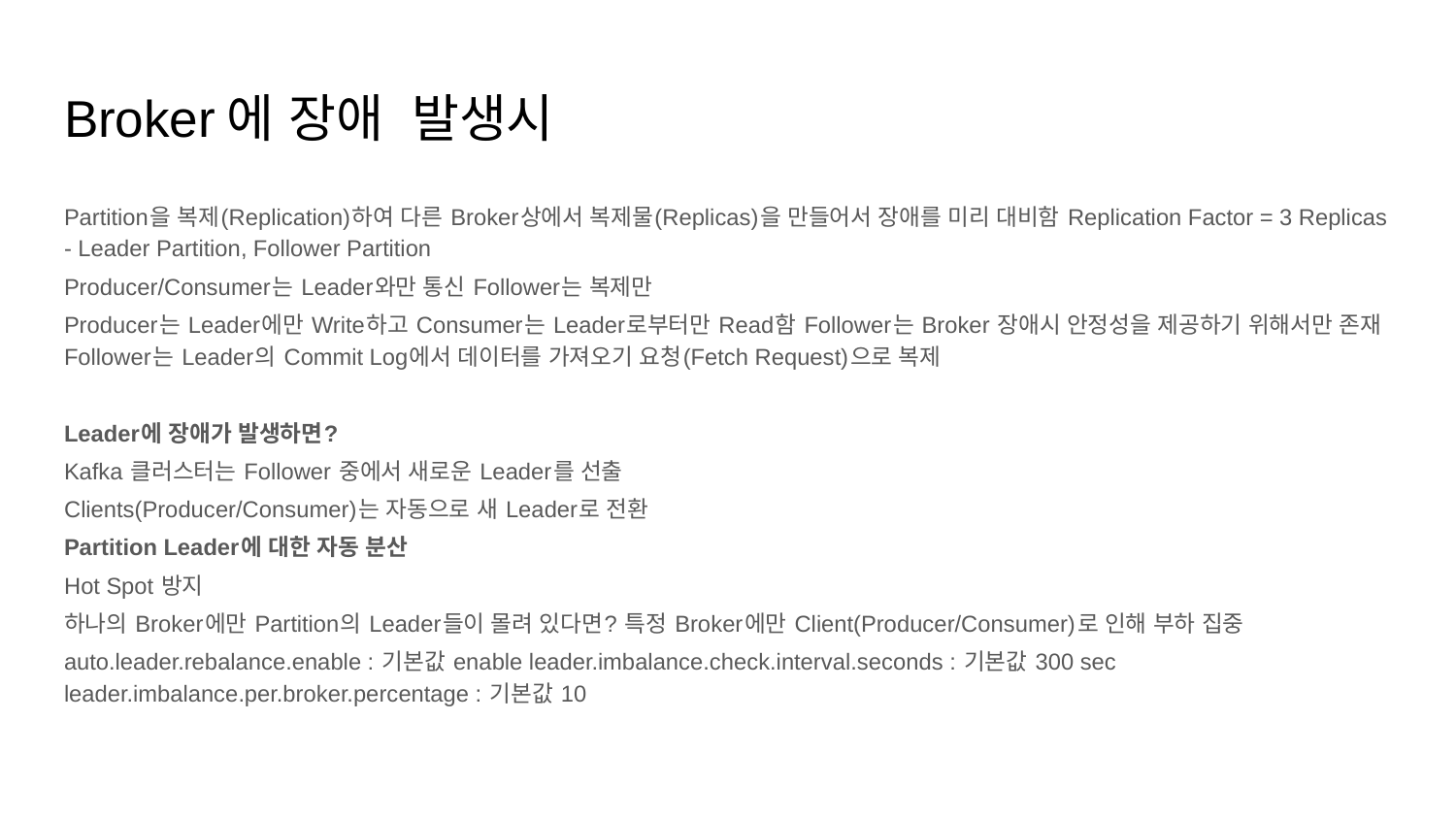

# Broker에 장애  발생시
Partition을 복제(Replication)하여 다른 Broker상에서 복제물(Replicas)을 만들어서 장애를 미리 대비함 Replication Factor = 3 Replicas - Leader Partition, Follower Partition
Producer/Consumer는 Leader와만 통신 Follower는 복제만
Producer는 Leader에만 Write하고 Consumer는 Leader로부터만 Read함 Follower는 Broker 장애시 안정성을 제공하기 위해서만 존재 Follower는 Leader의 Commit Log에서 데이터를 가져오기 요청(Fetch Request)으로 복제

Leader에 장애가 발생하면?
Kafka 클러스터는 Follower 중에서 새로운 Leader를 선출
Clients(Producer/Consumer)는 자동으로 새 Leader로 전환
Partition Leader에 대한 자동 분산
Hot Spot 방지
하나의 Broker에만 Partition의 Leader들이 몰려 있다면? 특정 Broker에만 Client(Producer/Consumer)로 인해 부하 집중
auto.leader.rebalance.enable : 기본값 enable leader.imbalance.check.interval.seconds : 기본값 300 sec leader.imbalance.per.broker.percentage : 기본값 10